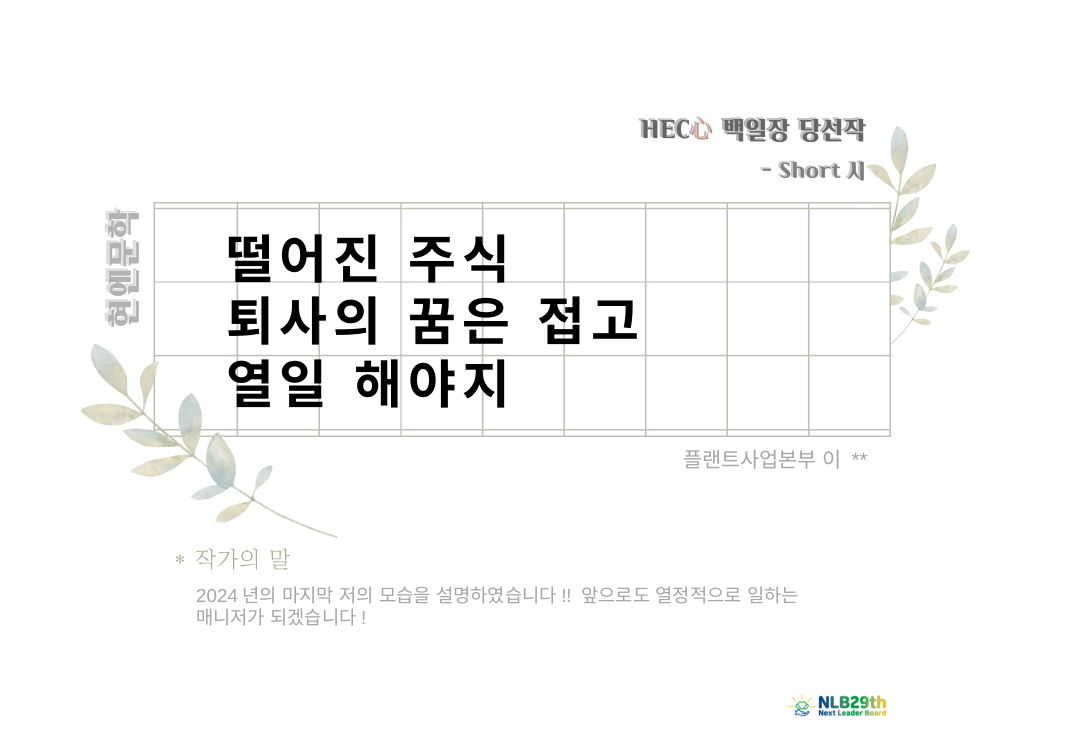

떨어진 주식
퇴사의 꿈은 접고
열일 해야지
플랜트사업본부 이 **
2024년의 마지막 저의 모습을 설명하였습니다!! 앞으로도 열정적으로 일하는 매니저가 되겠습니다!